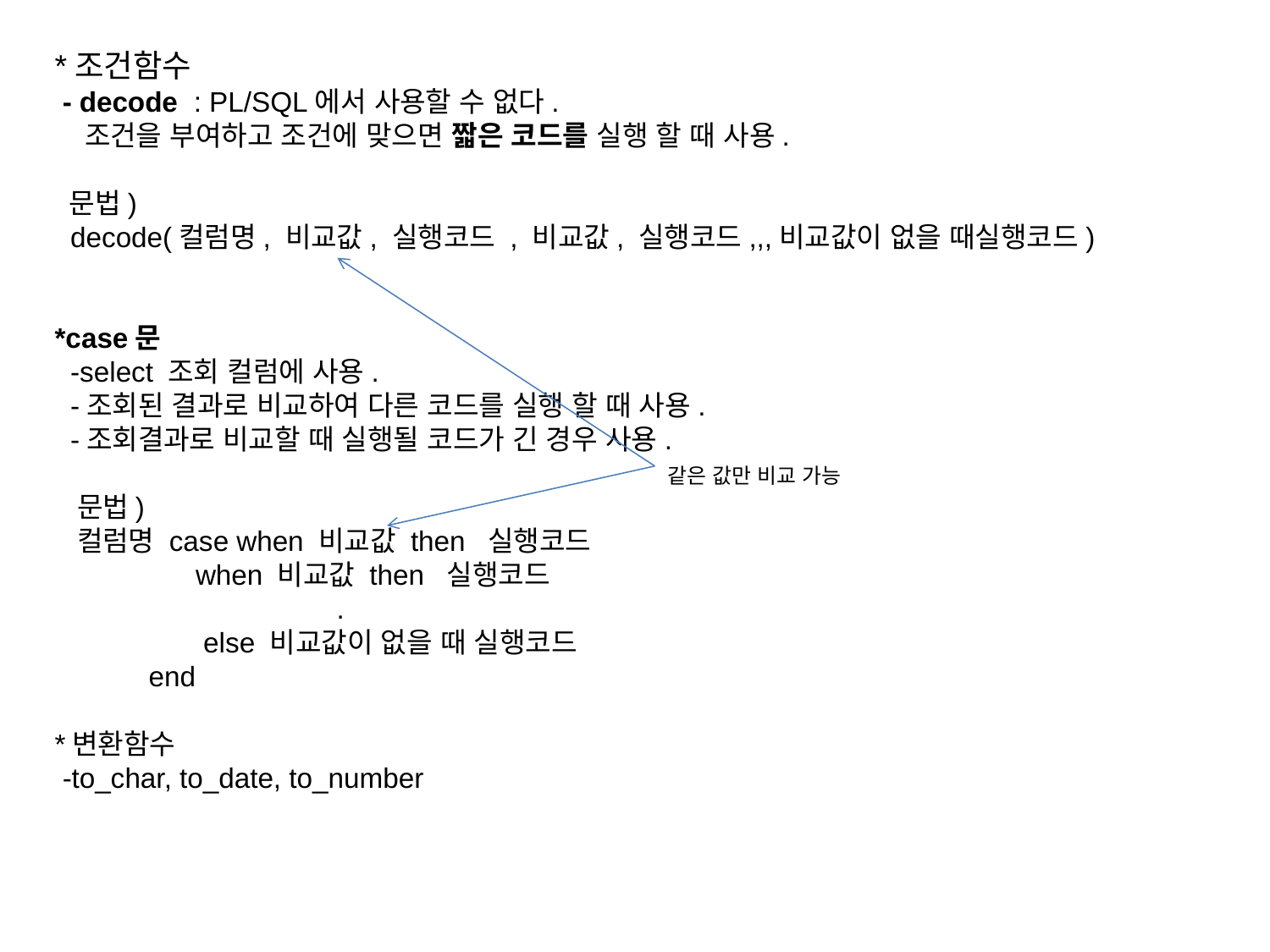

*조건함수
 - decode  : PL/SQL에서 사용할 수 없다.
   조건을 부여하고 조건에 맞으면 짧은 코드를 실행 할 때 사용.

 문법)
  decode(컬럼명, 비교값, 실행코드 , 비교값, 실행코드,,,비교값이 없을 때실행코드)

*case문
  -select 조회 컬럼에 사용.
  -조회된 결과로 비교하여 다른 코드를 실행 할 때 사용.
  -조회결과로 비교할 때 실행될 코드가 긴 경우 사용.

  문법)
  컬럼명 case when 비교값 then  실행코드
                  when 비교값 then  실행코드
                                    .
                   else 비교값이 없을 때 실행코드
            end

*변환함수
 -to_char, to_date, to_number

같은 값만 비교 가능